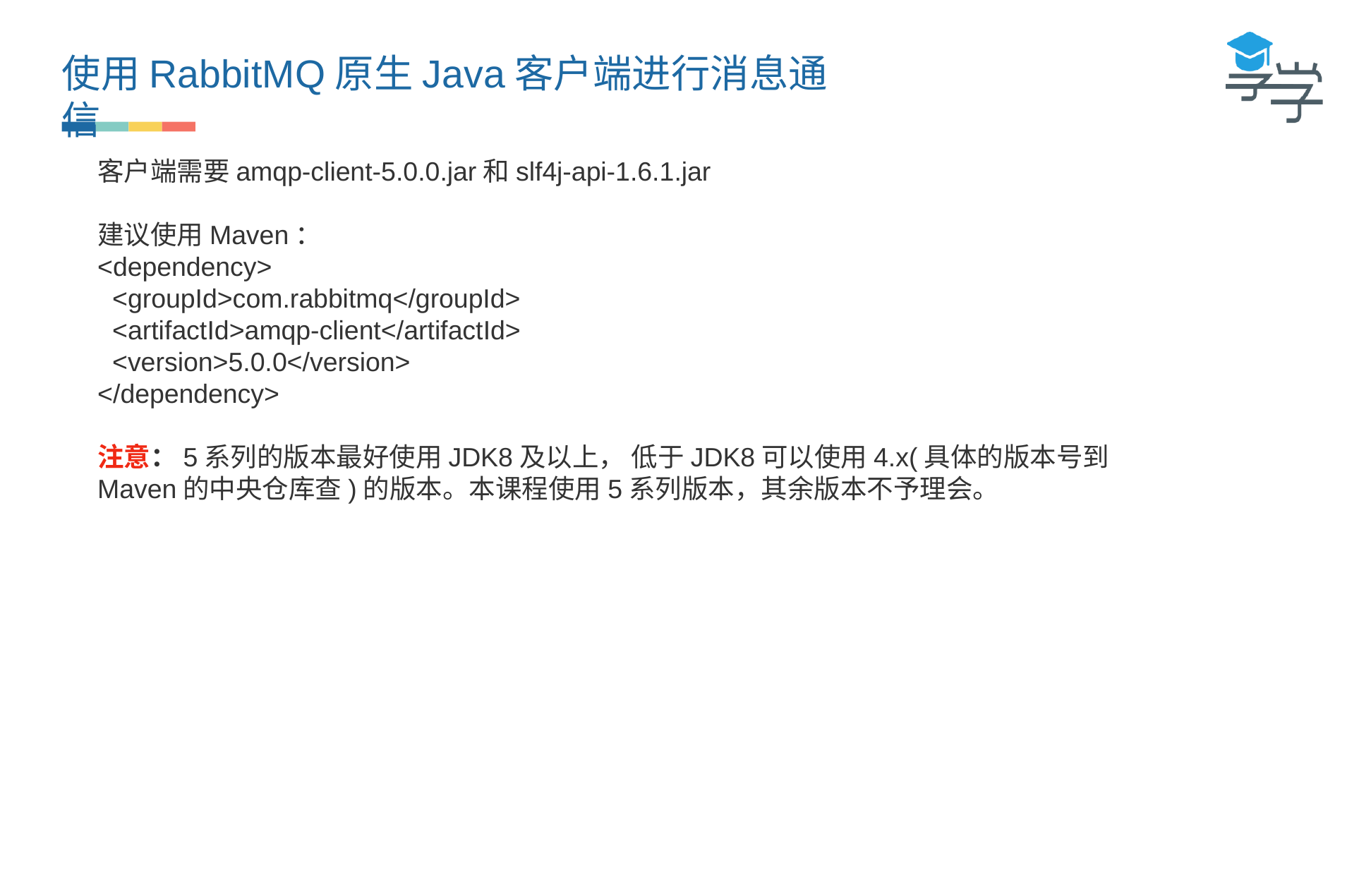

使用RabbitMQ原生Java客户端进行消息通信

客户端需要amqp-client-5.0.0.jar和slf4j-api-1.6.1.jar

建议使用Maven：
<dependency>
  <groupId>com.rabbitmq</groupId>
  <artifactId>amqp-client</artifactId>
  <version>5.0.0</version>
</dependency>

注意：5系列的版本最好使用JDK8及以上， 低于JDK8可以使用4.x(具体的版本号到Maven的中央仓库查)的版本。本课程使用5系列版本，其余版本不予理会。